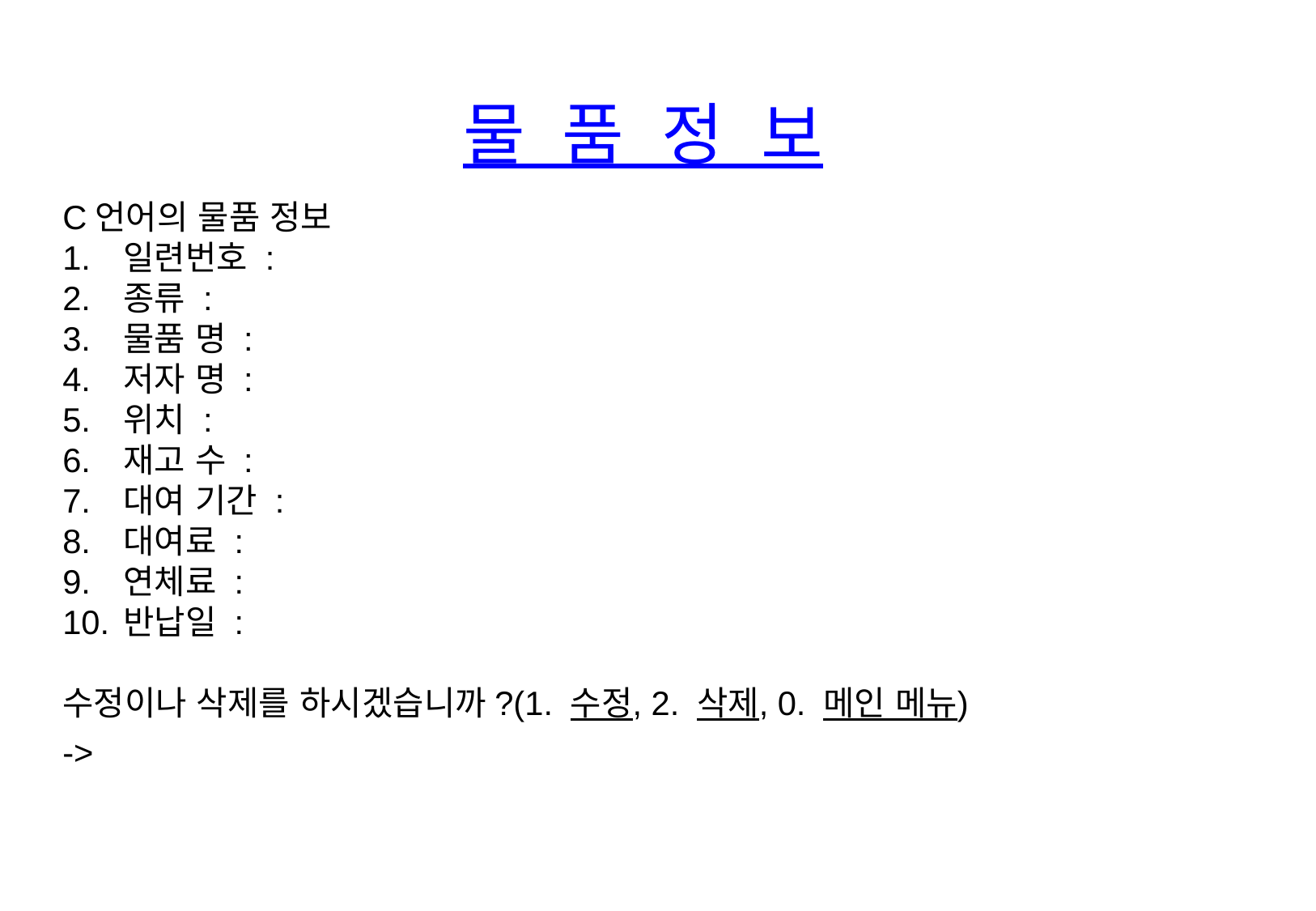

물  품  정  보
C언어의 물품 정보
일련번호 :
종류 :
물품 명 :
저자 명 :
위치 :
재고 수 :
대여 기간 :
대여료 :
연체료 :
반납일 :

수정이나 삭제를 하시겠습니까?(1. 수정, 2. 삭제, 0. 메인 메뉴)
->